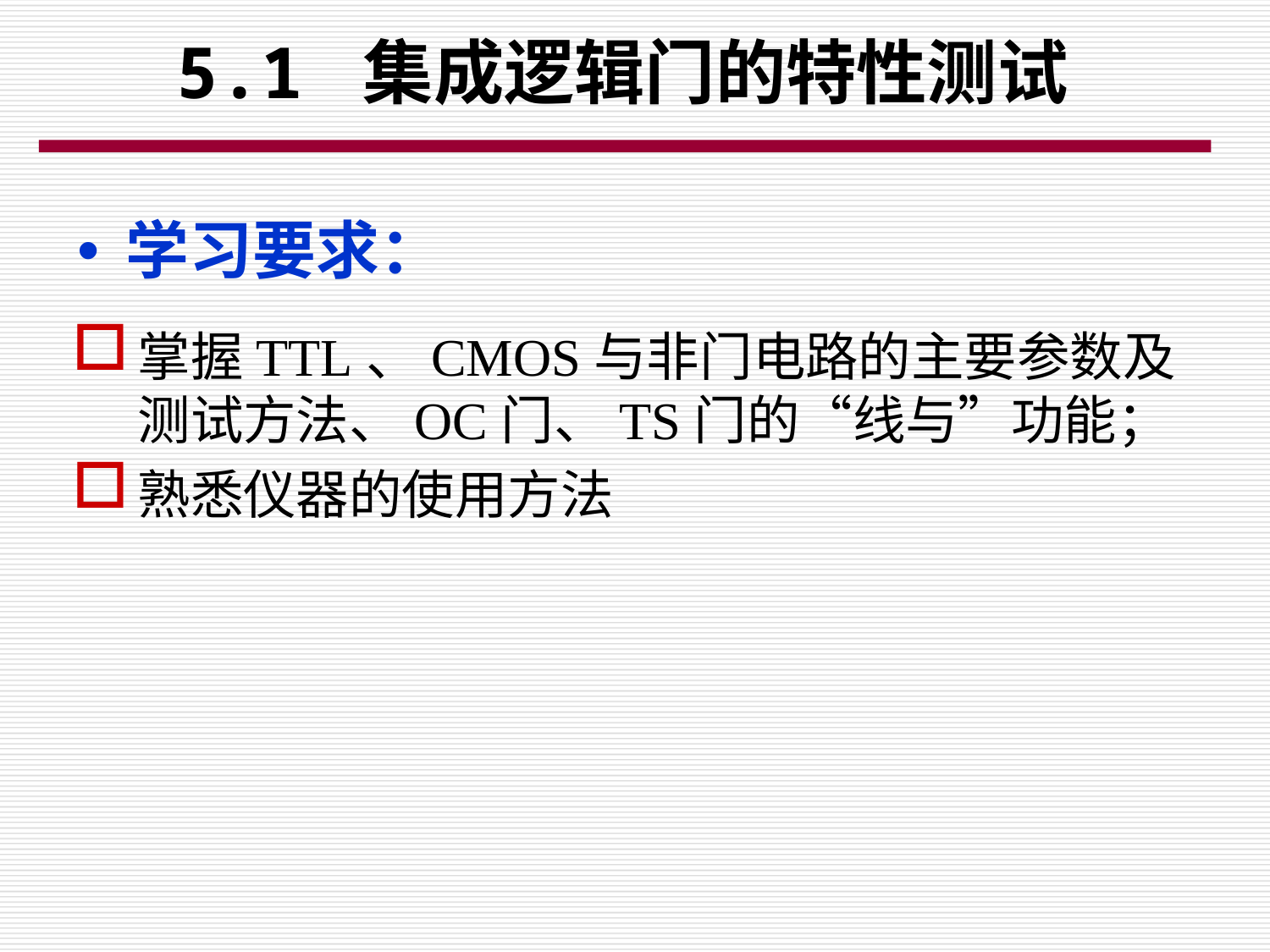

5.1 集成逻辑门的特性测试

学习要求：
掌握TTL、CMOS与非门电路的主要参数及测试方法、OC门、TS门的“线与”功能；
熟悉仪器的使用方法